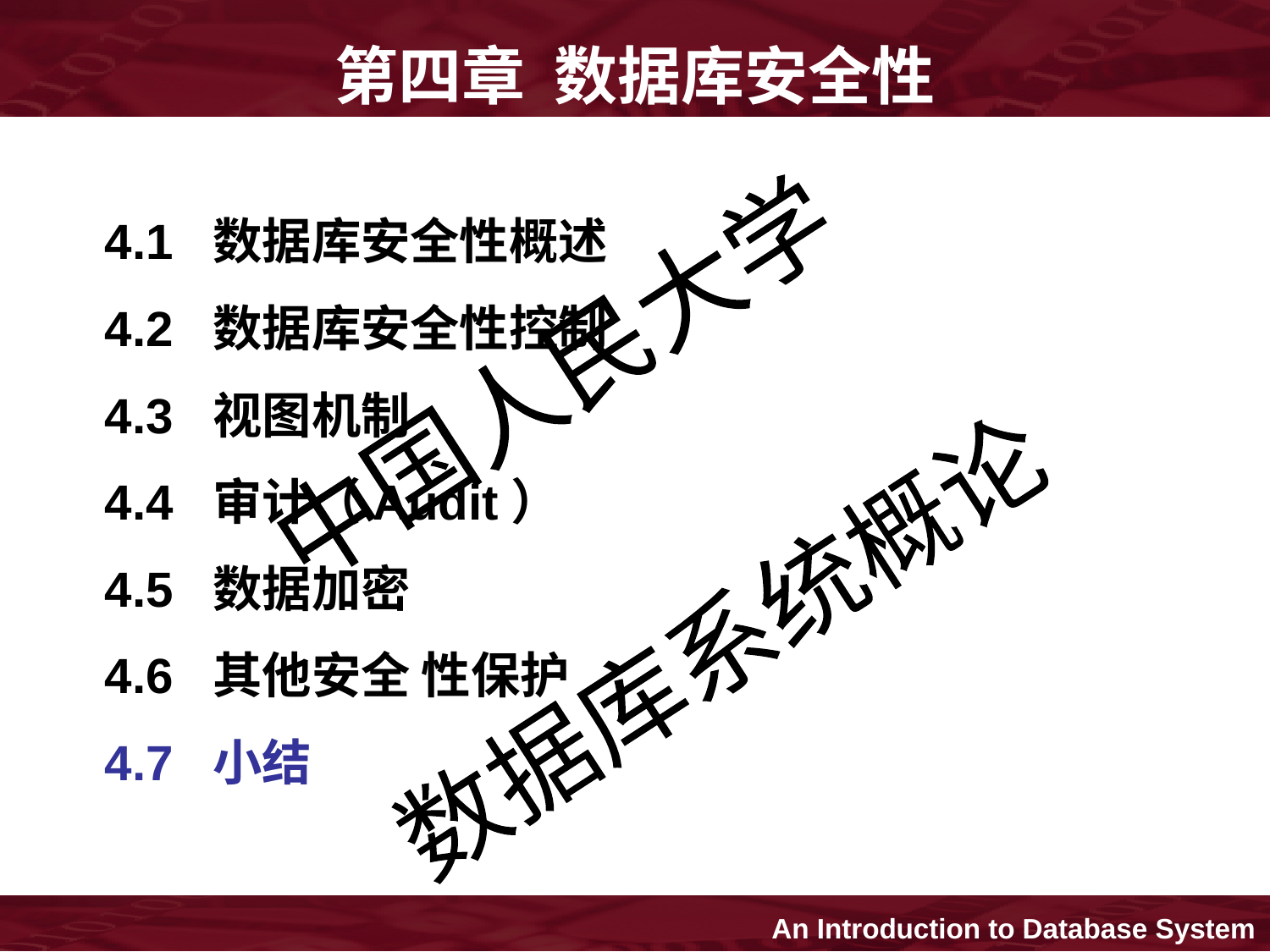

第四章  数据库安全性
4.1  数据库安全性概述
4.2  数据库安全性控制
4.3  视图机制
4.4  审计（Audit）
4.5  数据加密
4.6  其他安全 性保护
4.7  小结